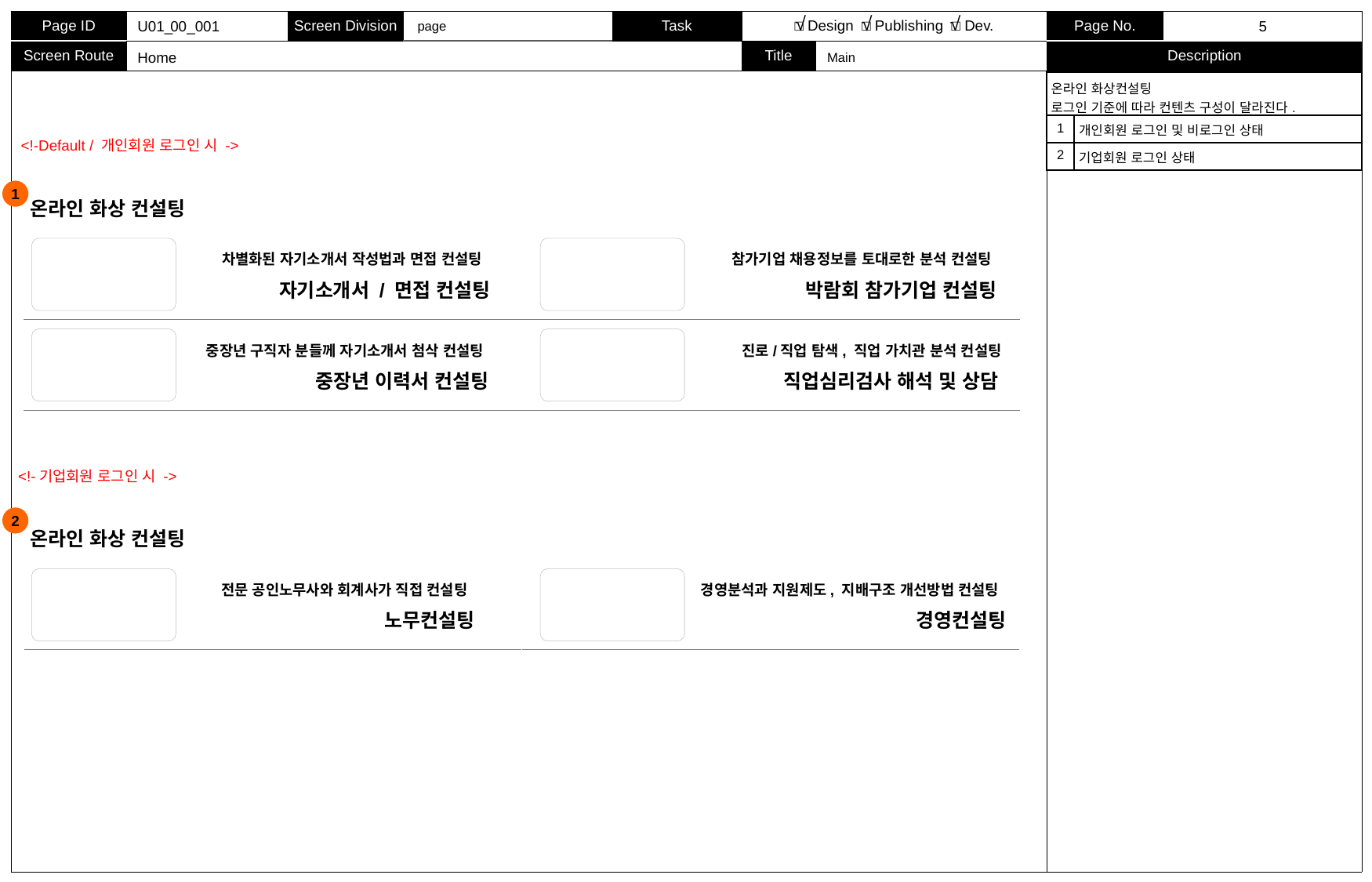

√
√
√
00_001
page
Home
Main
| 온라인 화상컨설팅 로그인 기준에 따라 컨텐츠 구성이 달라진다. |  |
| --- | --- |
| 1 | 개인회원 로그인 및 비로그인 상태 |
| 2 | 기업회원 로그인 상태 |
<!-Default / 개인회원 로그인 시 ->
1
온라인 화상 컨설팅
|  |  |
| --- | --- |
|  |  |

차별화된 자기소개서 작성법과 면접 컨설팅
참가기업 채용정보를 토대로한 분석 컨설팅
자기소개서 / 면접 컨설팅
박람회 참가기업 컨설팅

중장년 구직자 분들께 자기소개서 첨삭 컨설팅
진로/직업 탐색, 직업 가치관 분석 컨설팅
중장년 이력서 컨설팅
직업심리검사 해석 및 상담
<!-기업회원 로그인 시 ->
2
온라인 화상 컨설팅
|  |  |
| --- | --- |

전문 공인노무사와 회계사가 직접 컨설팅
경영분석과 지원제도, 지배구조 개선방법 컨설팅
노무컨설팅
경영컨설팅